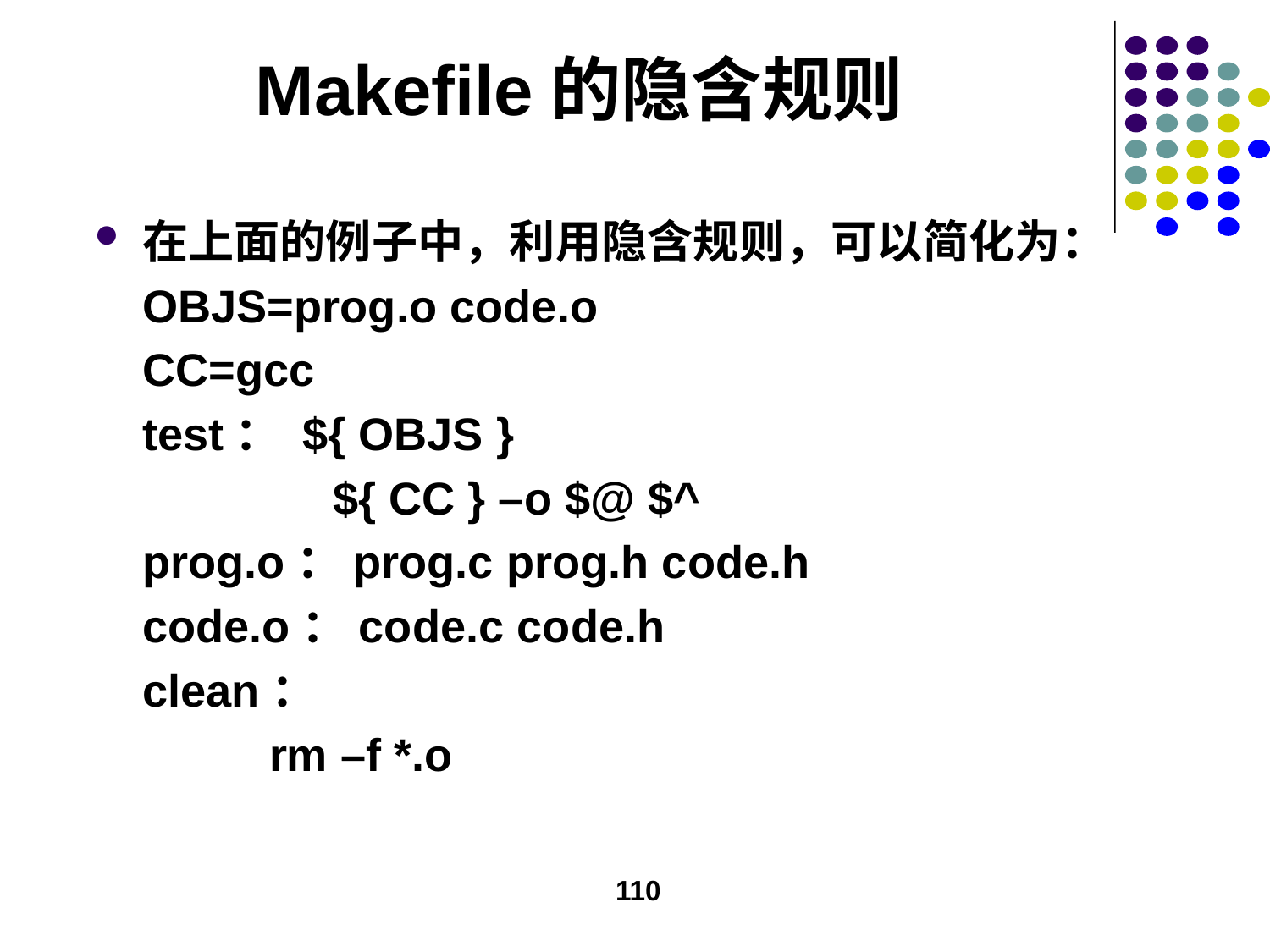

# Makefile的隐含规则
在上面的例子中，利用隐含规则，可以简化为：
	OBJS=prog.o code.o
	CC=gcc
	test： ${ OBJS }
		     ${ CC } –o $@ $^
	prog.o：prog.c prog.h code.h
	code.o：code.c code.h
	clean：
	       	rm –f *.o

110